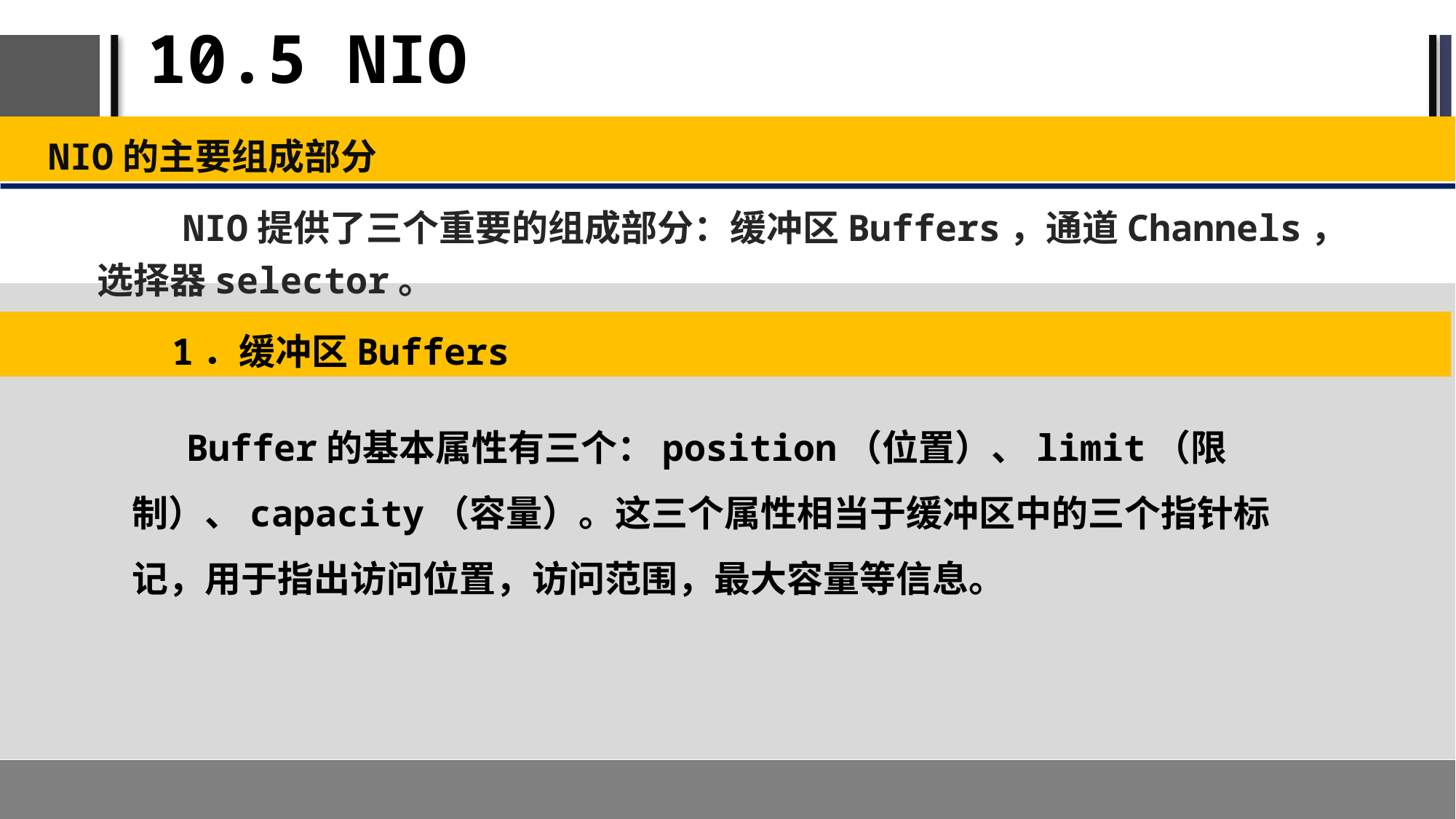

# 10.5 NIO

NIO的主要组成部分

NIO提供了三个重要的组成部分：缓冲区Buffers，通道Channels，选择器selector。

1．缓冲区Buffers
Buffer的基本属性有三个：position（位置）、limit（限制）、capacity（容量）。这三个属性相当于缓冲区中的三个指针标记，用于指出访问位置，访问范围，最大容量等信息。